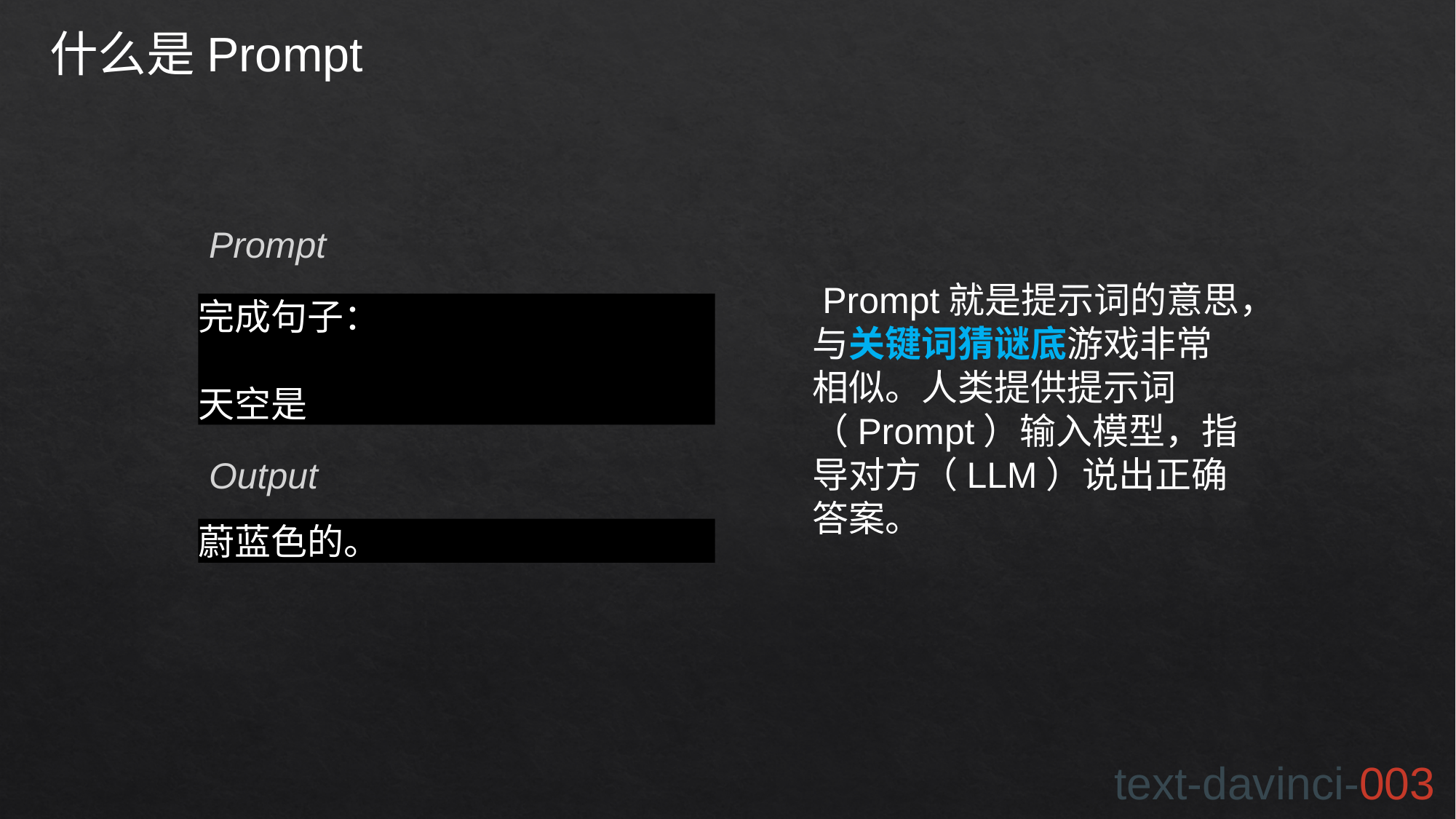

什么是Prompt
Prompt
 Prompt就是提示词的意思，与关键词猜谜底游戏非常相似。人类提供提示词（Prompt）输入模型，指导对方（LLM）说出正确答案。
完成句子：

天空是
Output
蔚蓝色的。
text-davinci-003